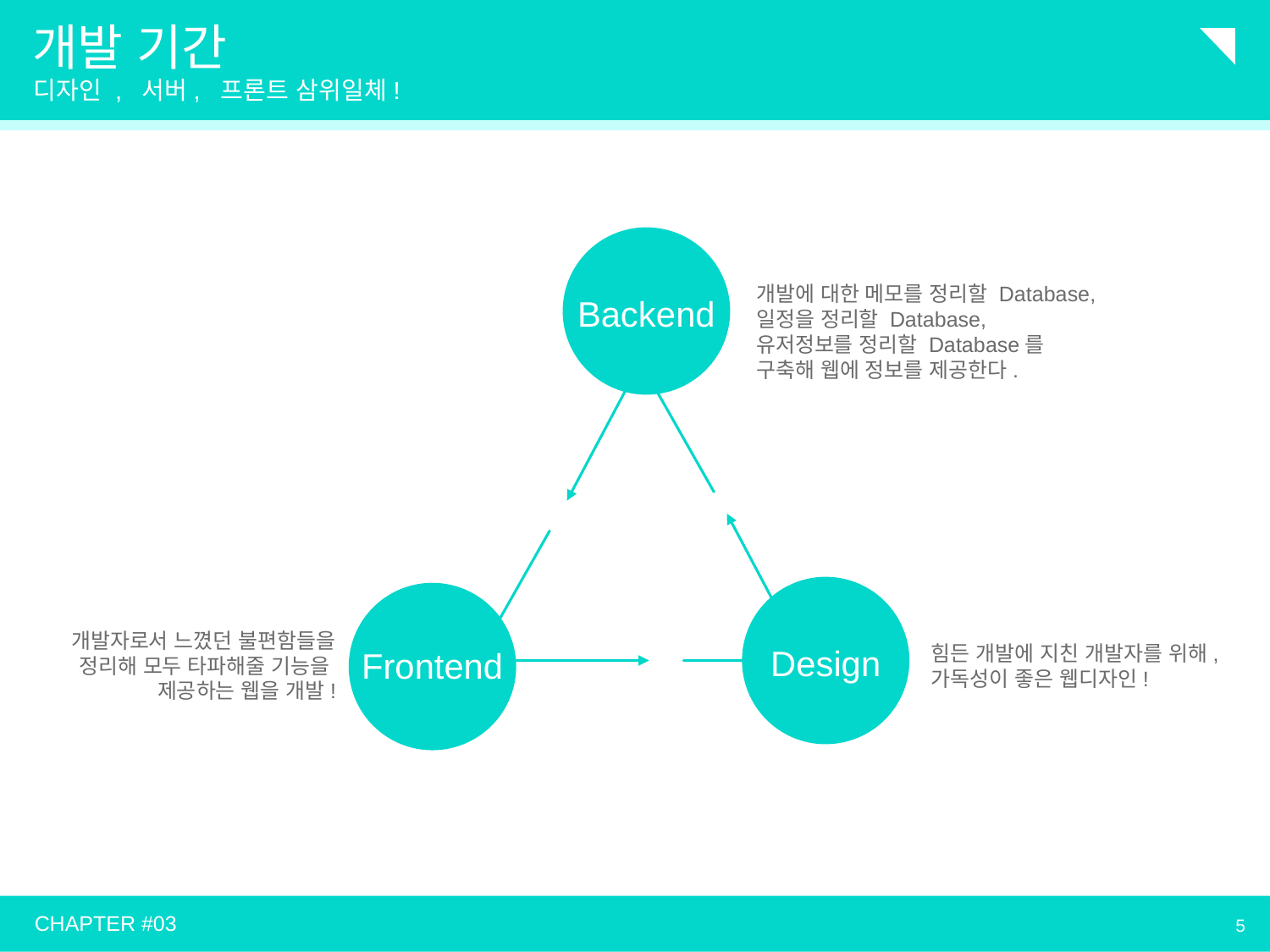

# 개발 기간
디자인 ,  서버,  프론트 삼위일체!

개발에 대한 메모를 정리할 Database,
일정을 정리할 Database,
유저정보를 정리할 Database를
구축해 웹에 정보를 제공한다.
Backend

개발자로서 느꼈던 불편함들을
정리해 모두 타파해줄 기능을
제공하는 웹을 개발!
Design
힘든 개발에 지친 개발자를 위해,
가독성이 좋은 웹디자인!
Frontend
5
CHAPTER #03